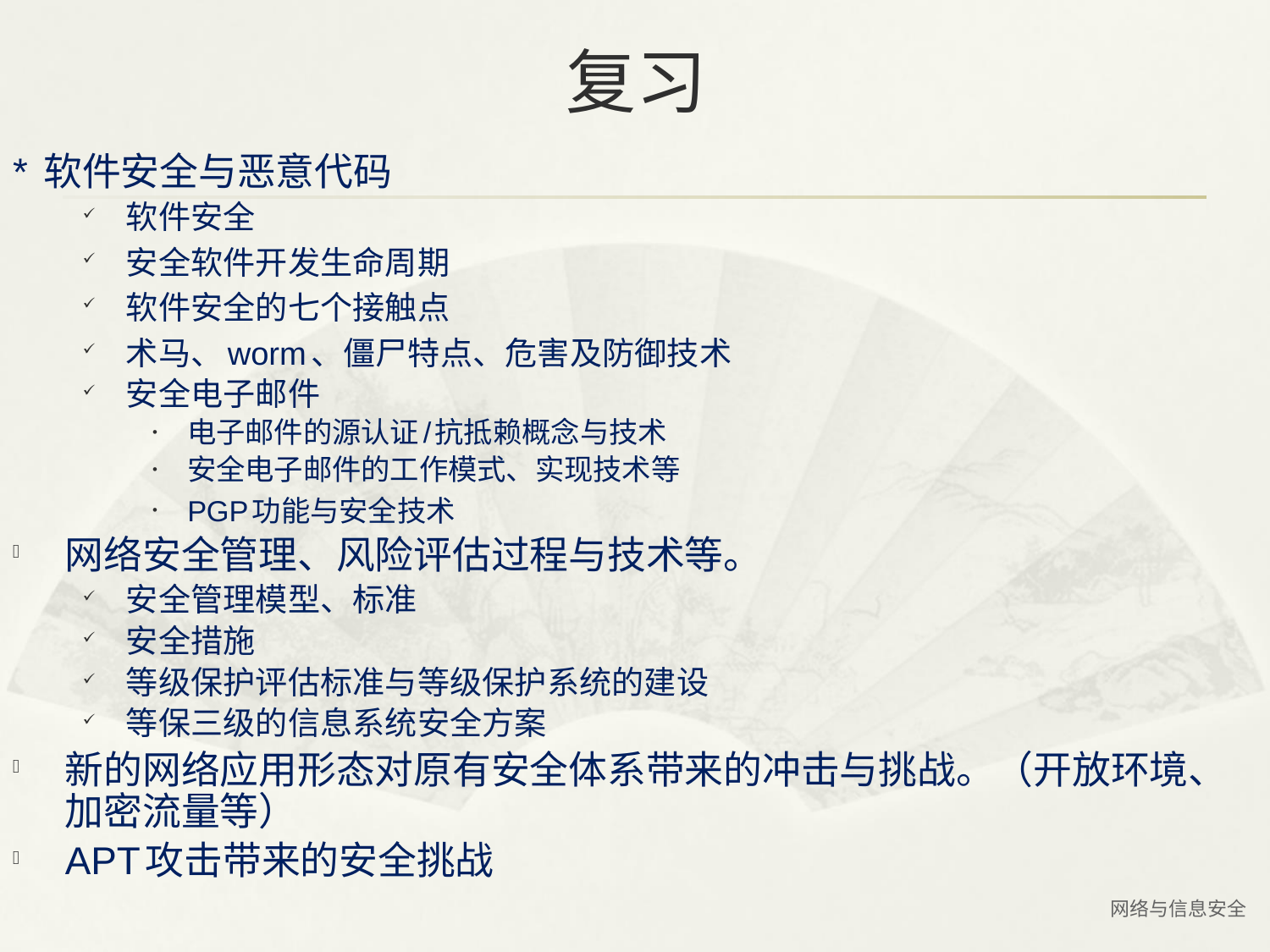

# 复习
* 软件安全与恶意代码
软件安全
安全软件开发生命周期
软件安全的七个接触点
术马、worm、僵尸特点、危害及防御技术
安全电子邮件
电子邮件的源认证/抗抵赖概念与技术
安全电子邮件的工作模式、实现技术等
PGP功能与安全技术
网络安全管理、风险评估过程与技术等。
安全管理模型、标准
安全措施
等级保护评估标准与等级保护系统的建设
等保三级的信息系统安全方案
新的网络应用形态对原有安全体系带来的冲击与挑战。（开放环境、加密流量等）
APT攻击带来的安全挑战

7
网络与信息安全